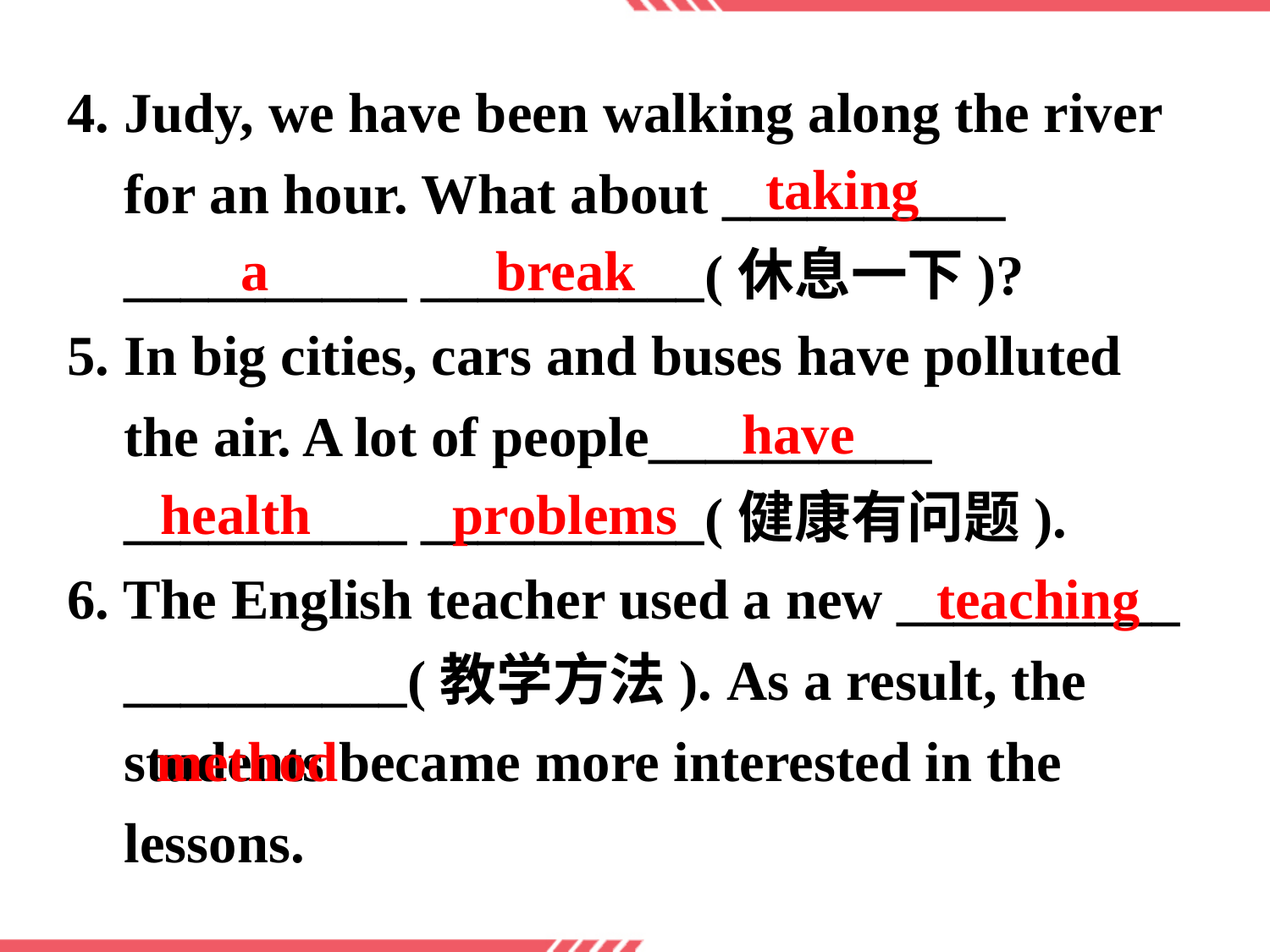

4. Judy, we have been walking along the river
    for an hour. What about __________
    __________ __________(休息一下)?
5. In big cities, cars and buses have polluted
    the air. A lot of people__________
    __________ __________(健康有问题).
6. The English teacher used a new __________
    __________(教学方法). As a result, the
    students became more interested in the
    lessons.
                                             taking
        a                break
                                           have
  health          problems
                                                         teaching
  method